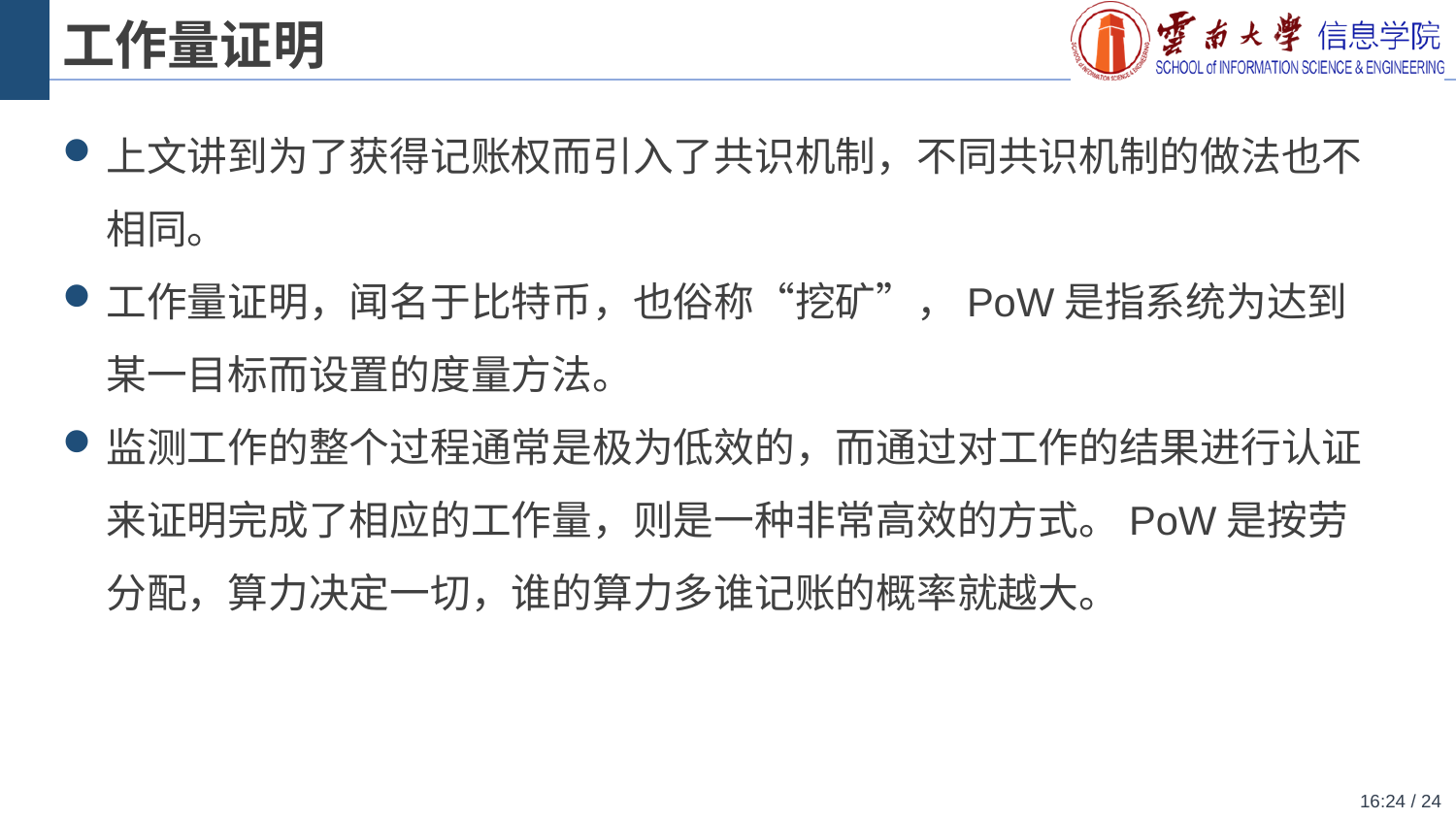

# 工作量证明
上文讲到为了获得记账权而引入了共识机制，不同共识机制的做法也不相同。
工作量证明，闻名于比特币，也俗称“挖矿”，PoW是指系统为达到某一目标而设置的度量方法。
监测工作的整个过程通常是极为低效的，而通过对工作的结果进行认证来证明完成了相应的工作量，则是一种非常高效的方式。PoW是按劳分配，算力决定一切，谁的算力多谁记账的概率就越大。